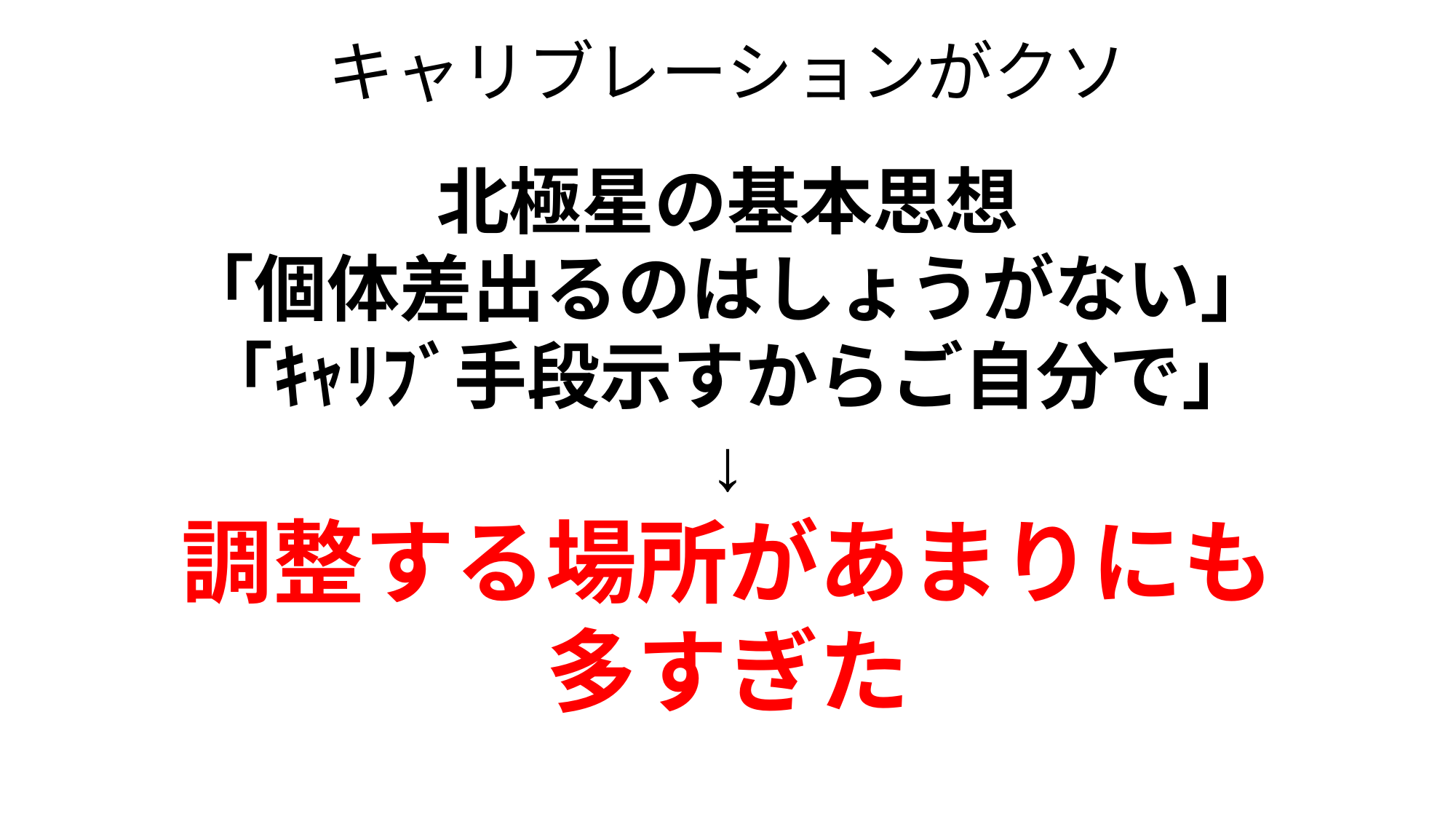

# キャリブレーションがクソ
北極星の基本思想
「個体差出るのはしょうがない」
「ｷｬﾘﾌﾞ手段示すからご自分で」
↓
調整する場所があまりにも
多すぎた